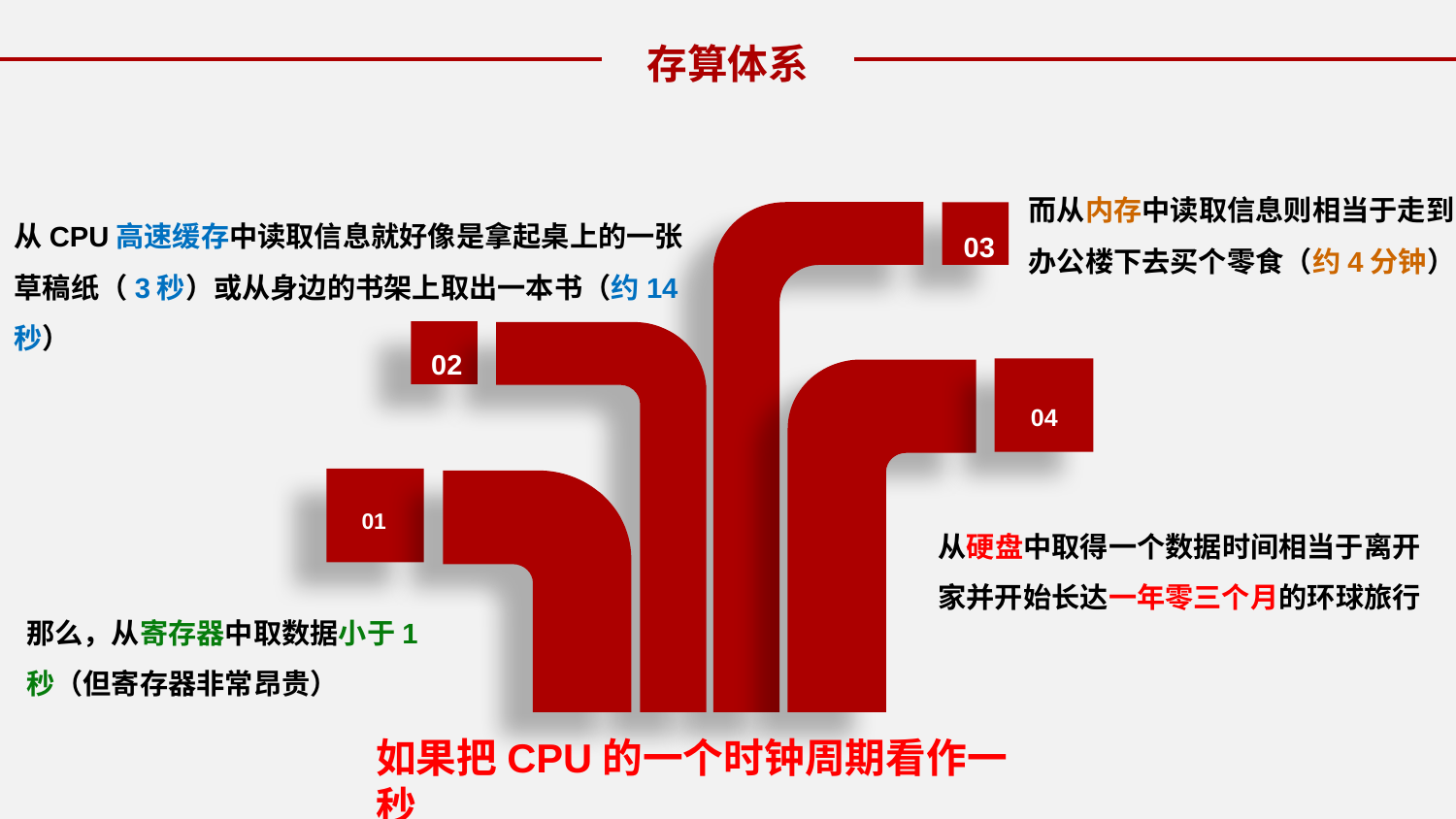

存算体系
而从内存中读取信息则相当于走到办公楼下去买个零食（约4分钟）
从CPU高速缓存中读取信息就好像是拿起桌上的一张草稿纸（3秒）或从身边的书架上取出一本书（约14秒）

03

02

04

01
从硬盘中取得一个数据时间相当于离开家并开始长达一年零三个月的环球旅行
那么，从寄存器中取数据小于1秒（但寄存器非常昂贵）
如果把CPU的一个时钟周期看作一秒